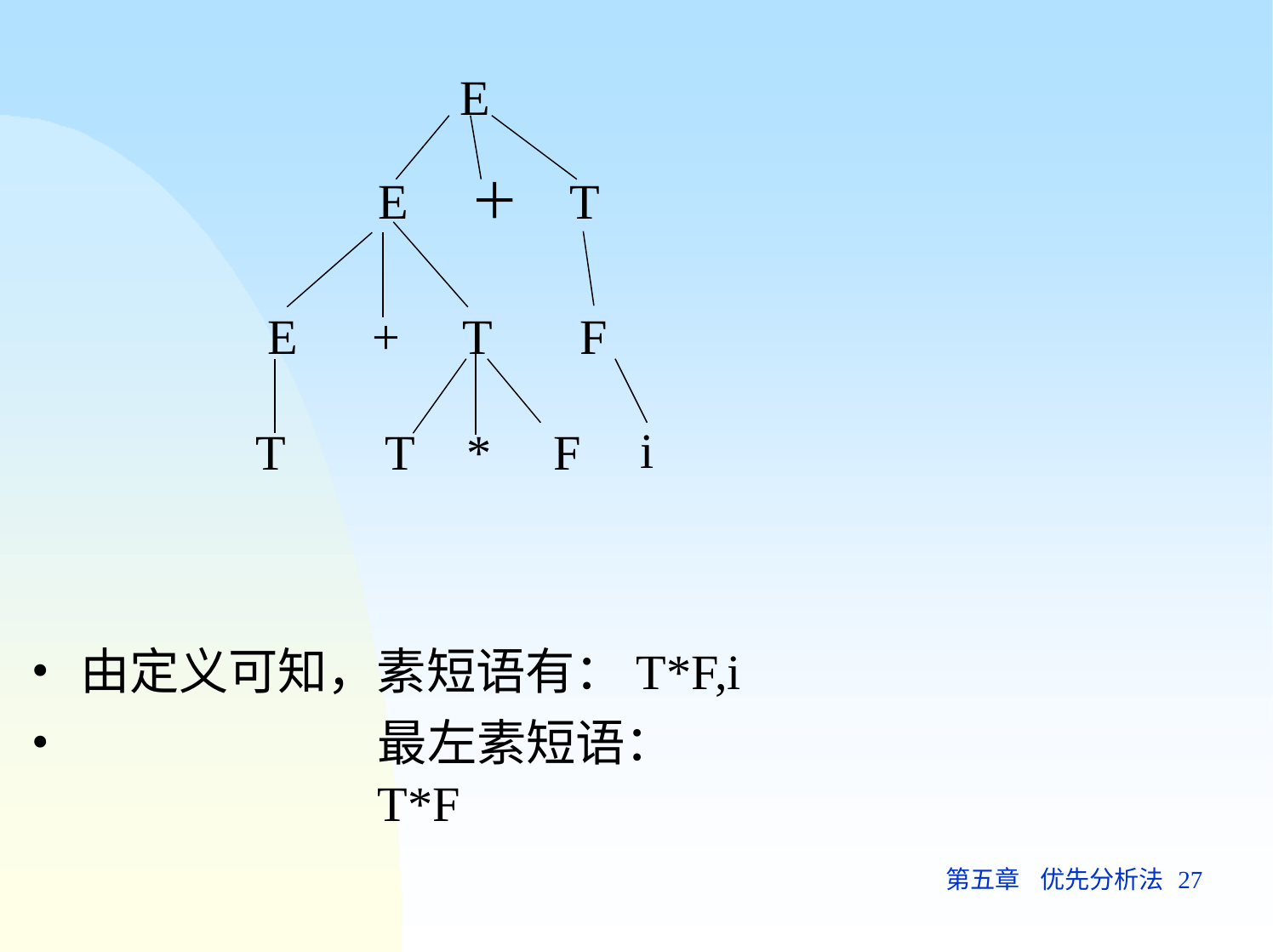

E
E	＋	T

E	+	T	F

i
T
T	*	F
由定义可知，素短语有：T*F,i
最左素短语：T*F
第五章	优先分析法 27